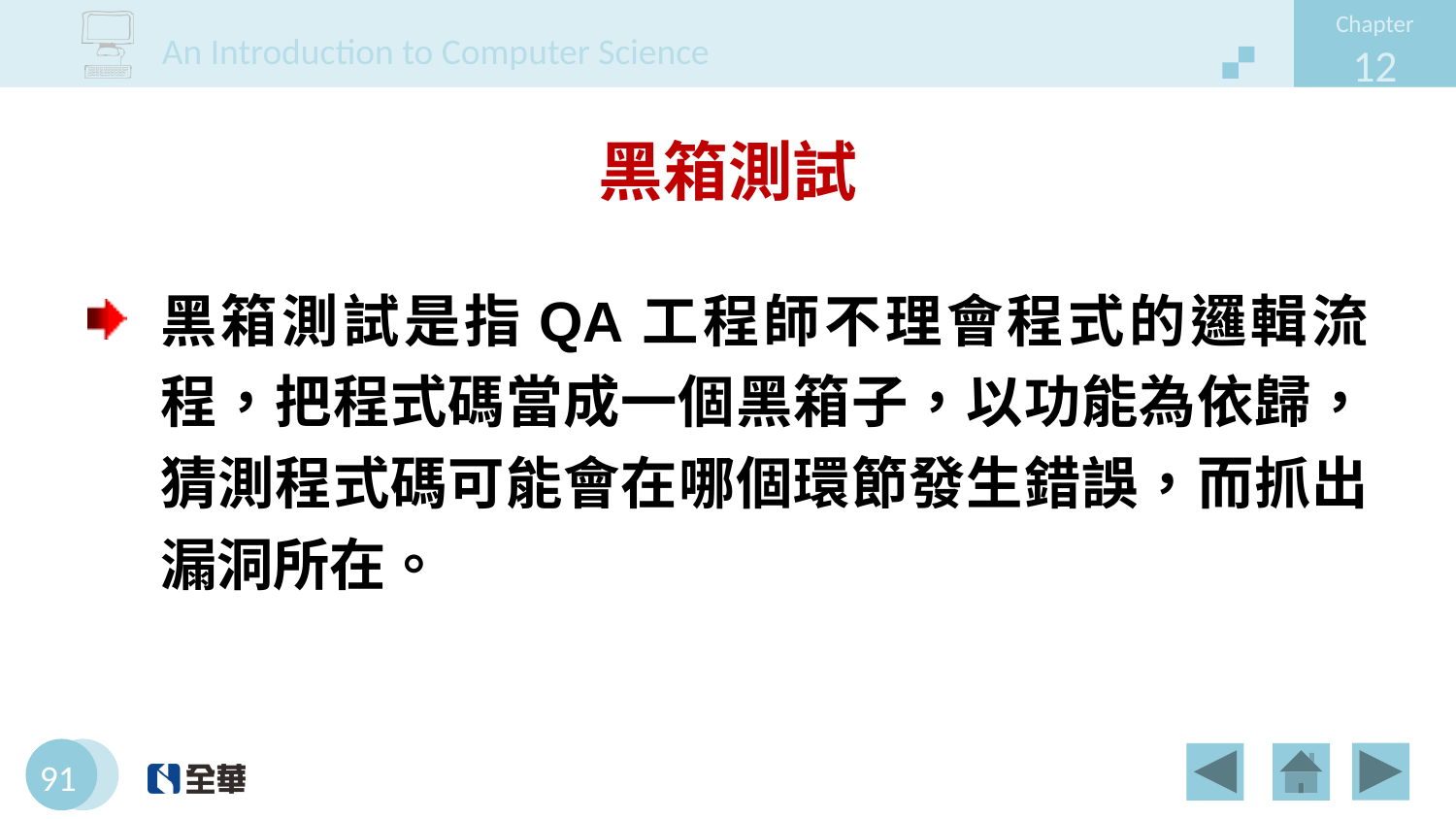

# 黑箱測試
黑箱測試是指QA工程師不理會程式的邏輯流程，把程式碼當成一個黑箱子，以功能為依歸，猜測程式碼可能會在哪個環節發生錯誤，而抓出漏洞所在。